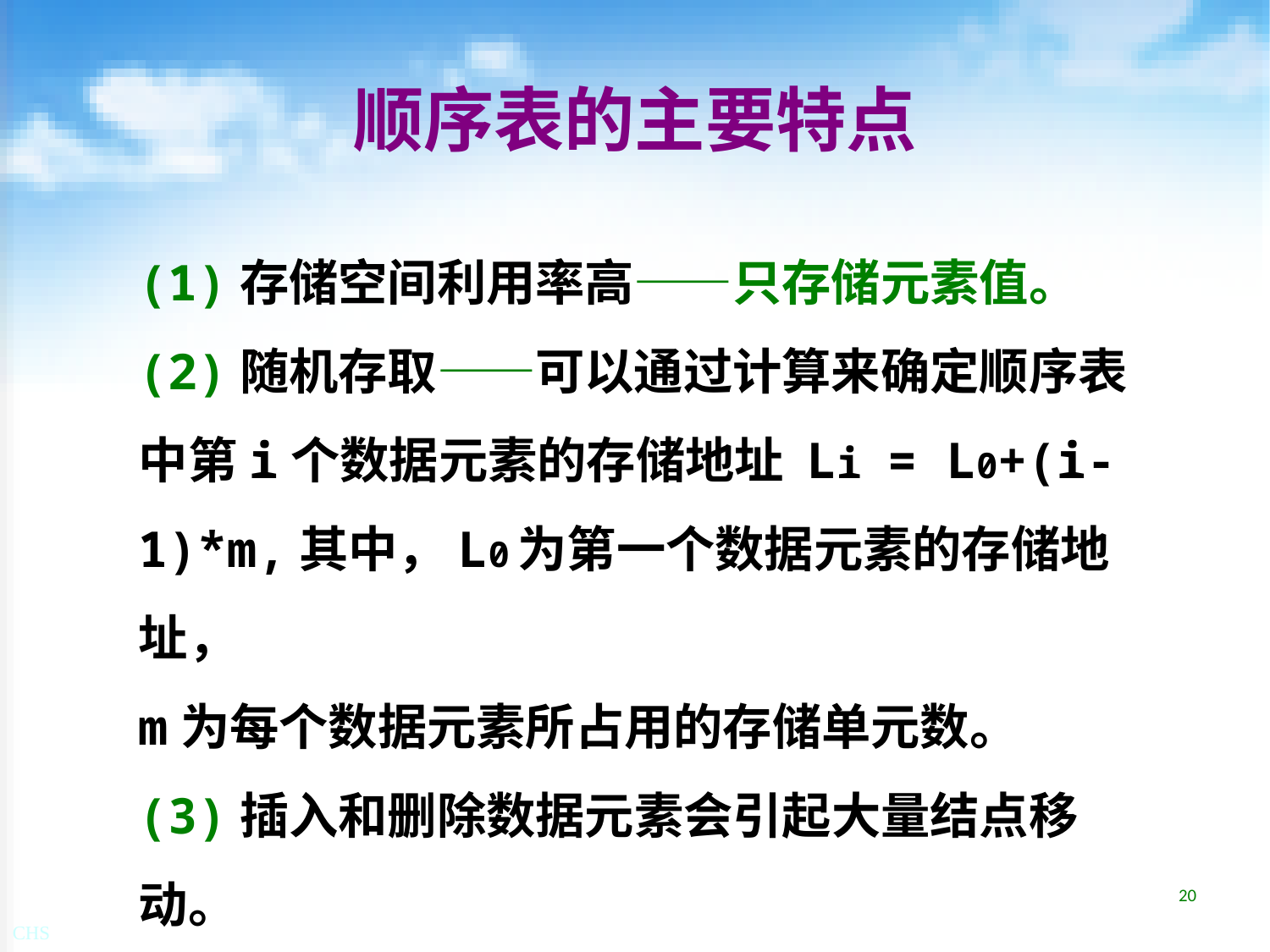

# 顺序表的主要特点
(1)存储空间利用率高——只存储元素值。
(2)随机存取——可以通过计算来确定顺序表中第i个数据元素的存储地址 Li = L0+(i-1)*m,其中，L0为第一个数据元素的存储地址，
m为每个数据元素所占用的存储单元数。
(3)插入和删除数据元素会引起大量结点移动。
20